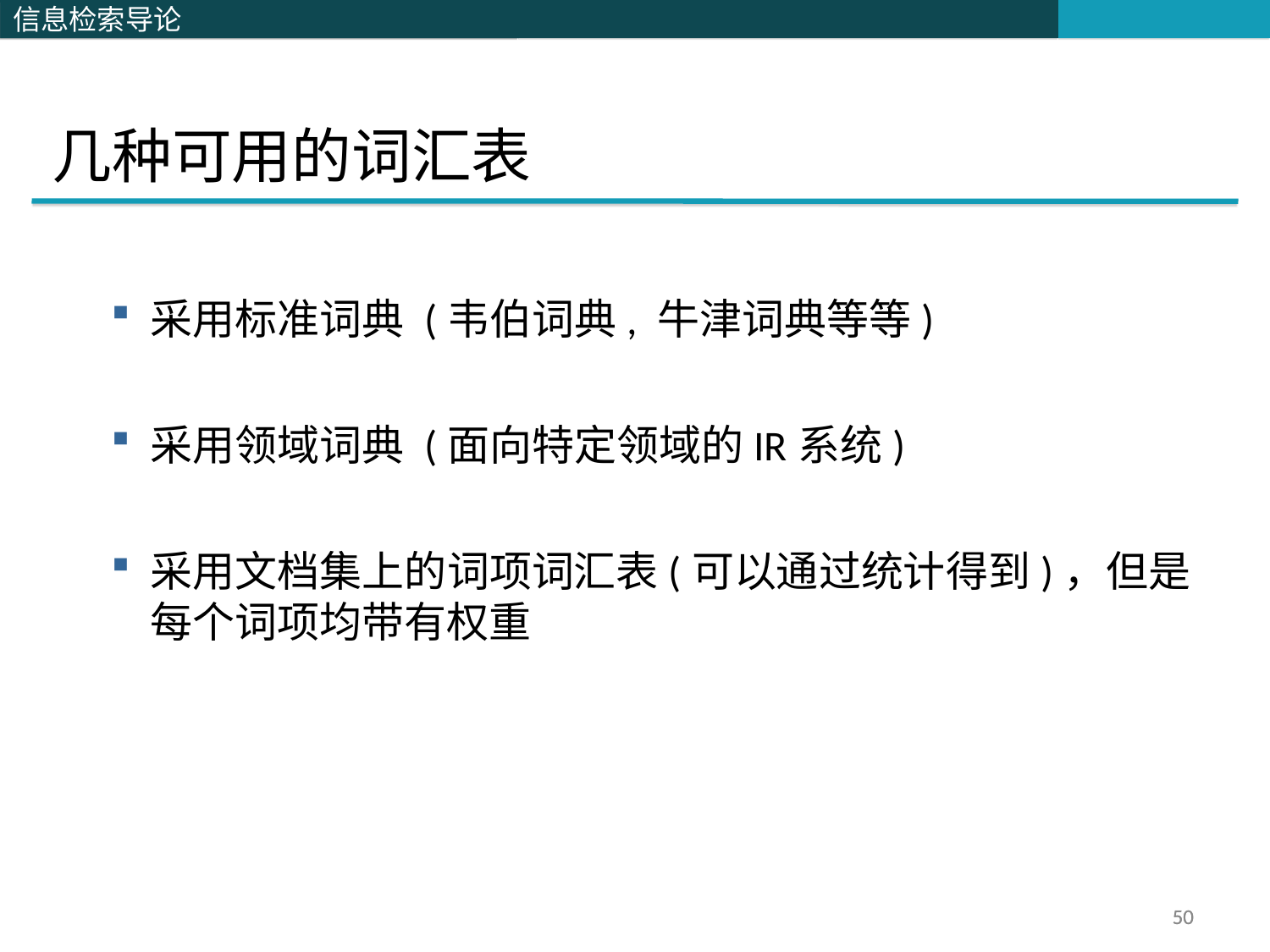

几种可用的词汇表
采用标准词典 (韦伯词典, 牛津词典等等)

采用领域词典 (面向特定领域的IR系统)

采用文档集上的词项词汇表(可以通过统计得到)，但是每个词项均带有权重
50
50